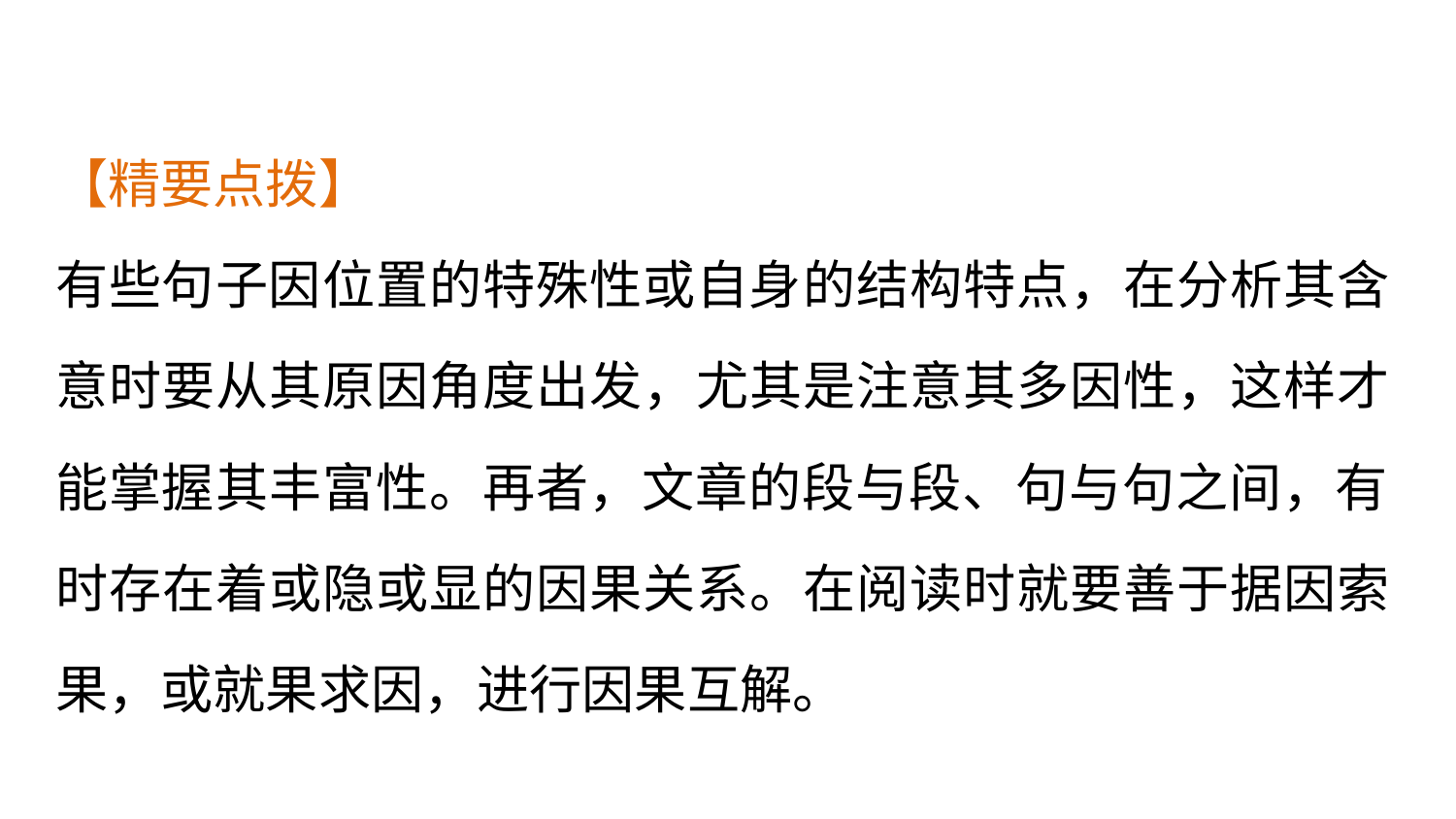

【精要点拨】
有些句子因位置的特殊性或自身的结构特点，在分析其含意时要从其原因角度出发，尤其是注意其多因性，这样才能掌握其丰富性。再者，文章的段与段、句与句之间，有时存在着或隐或显的因果关系。在阅读时就要善于据因索果，或就果求因，进行因果互解。